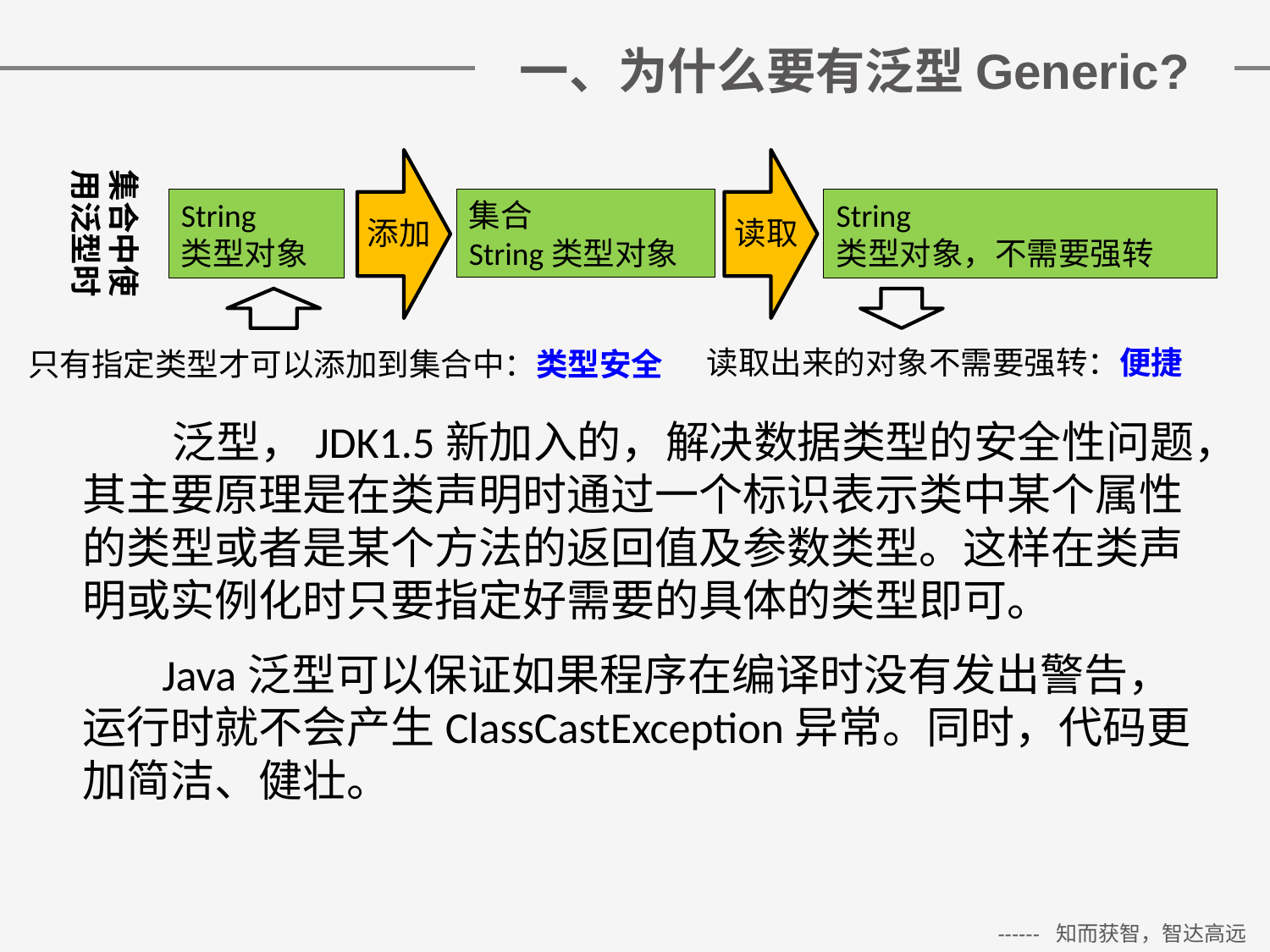

# 一、为什么要有泛型Generic?

添加

读取
集合中使用泛型时
集合
String类型对象
String
类型对象
String
类型对象，不需要强转

只有指定类型才可以添加到集合中：类型安全

读取出来的对象不需要强转：便捷
        泛型，JDK1.5新加入的，解决数据类型的安全性问题，其主要原理是在类声明时通过一个标识表示类中某个属性的类型或者是某个方法的返回值及参数类型。这样在类声明或实例化时只要指定好需要的具体的类型即可。
        Java泛型可以保证如果程序在编译时没有发出警告，运行时就不会产生ClassCastException异常。同时，代码更加简洁、健壮。